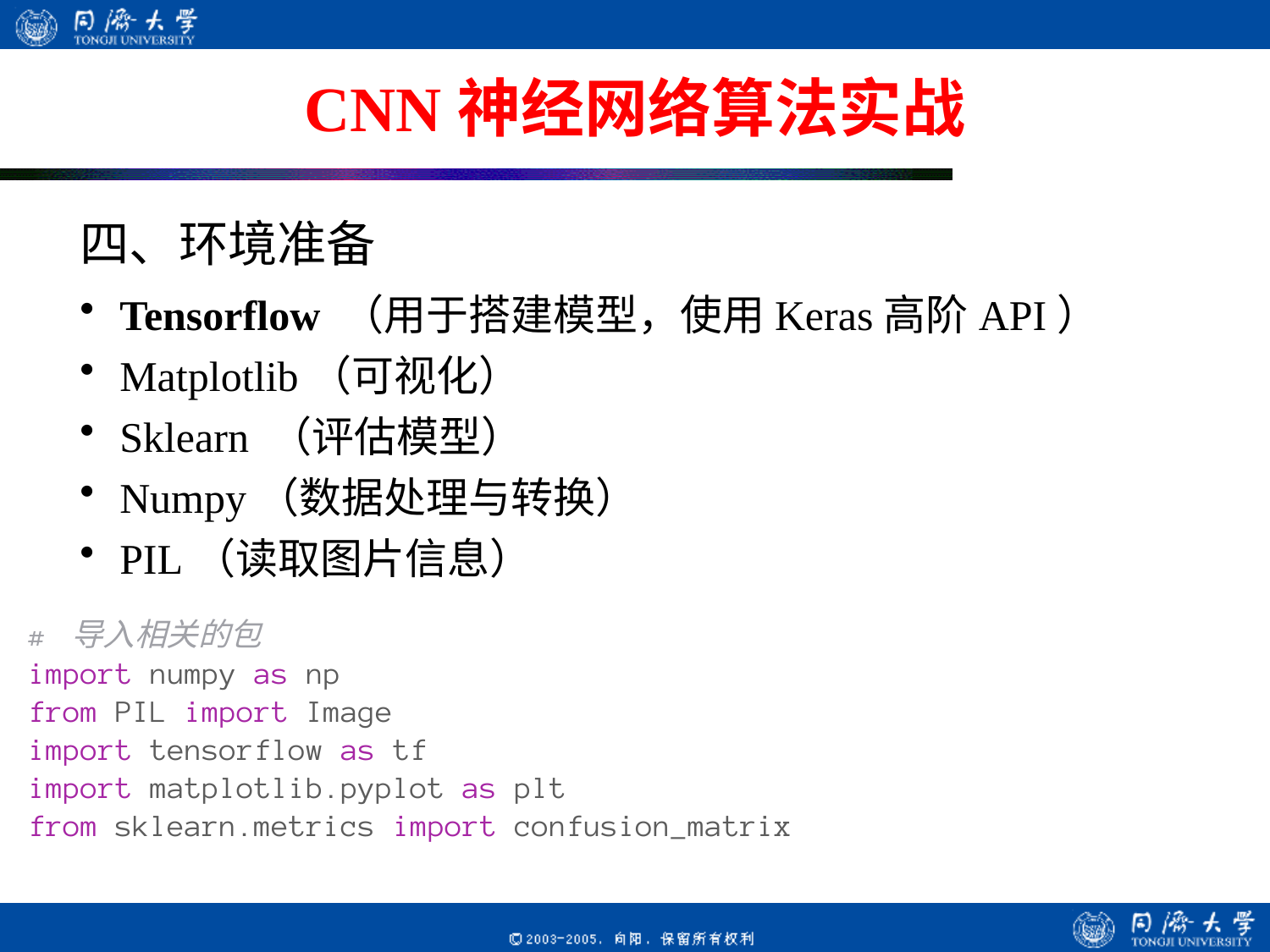

# CNN神经网络算法实战
四、环境准备

Tensorflow （用于搭建模型，使用Keras高阶API）
Matplotlib（可视化）
Sklearn （评估模型）
Numpy（数据处理与转换）
PIL（读取图片信息）
# 导入相关的包
import numpy as np
from PIL import Image
import tensorflow as tf
import matplotlib.pyplot as plt
from sklearn.metrics import confusion_matrix